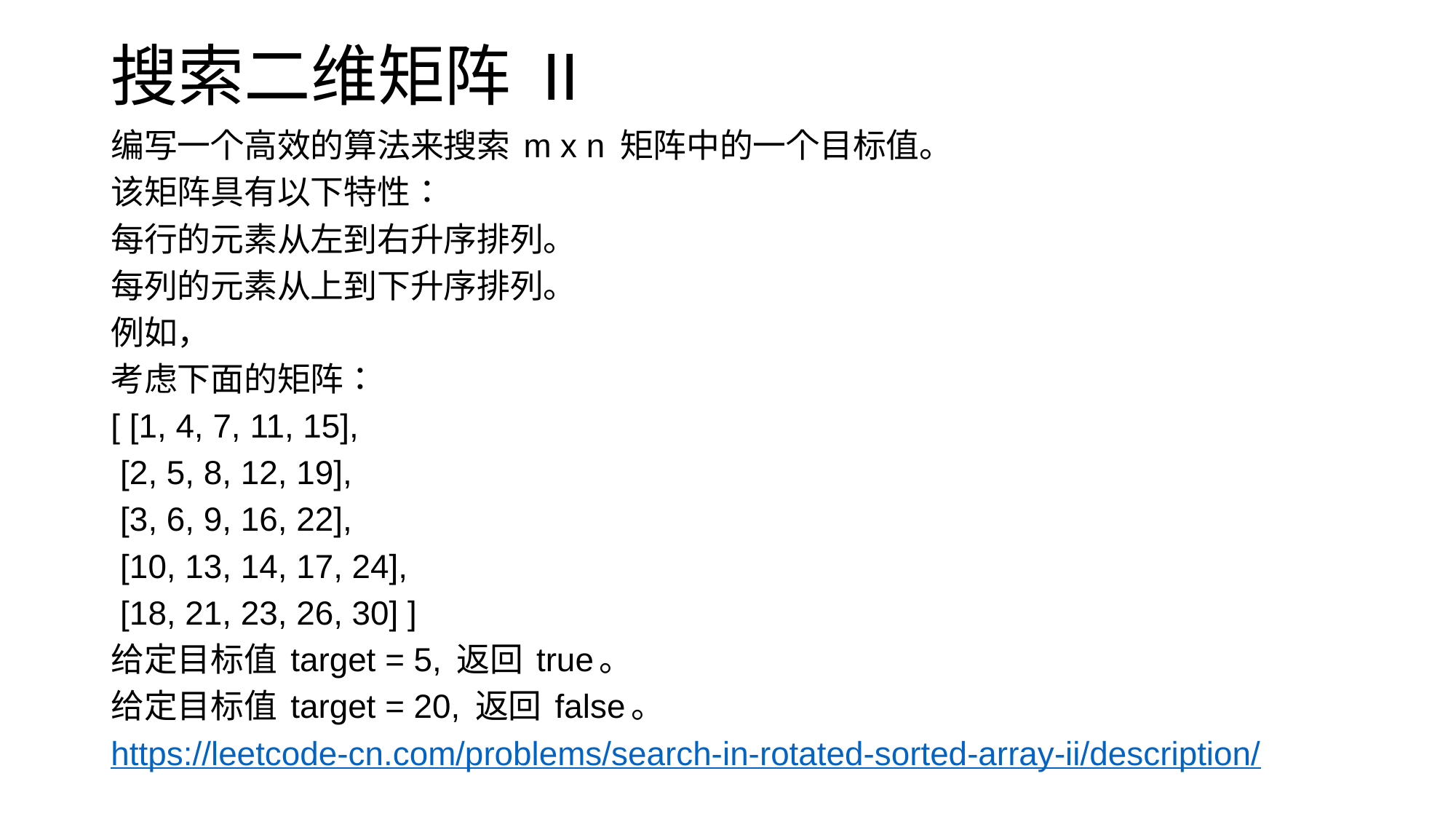

# 搜索二维矩阵 II
编写一个高效的算法来搜索 m x n 矩阵中的一个目标值。
该矩阵具有以下特性：
每行的元素从左到右升序排列。
每列的元素从上到下升序排列。
例如，
考虑下面的矩阵：
[ [1, 4, 7, 11, 15],
 [2, 5, 8, 12, 19],
 [3, 6, 9, 16, 22],
 [10, 13, 14, 17, 24],
 [18, 21, 23, 26, 30] ]
给定目标值 target = 5, 返回 true。
给定目标值 target = 20, 返回 false。
https://leetcode-cn.com/problems/search-in-rotated-sorted-array-ii/description/